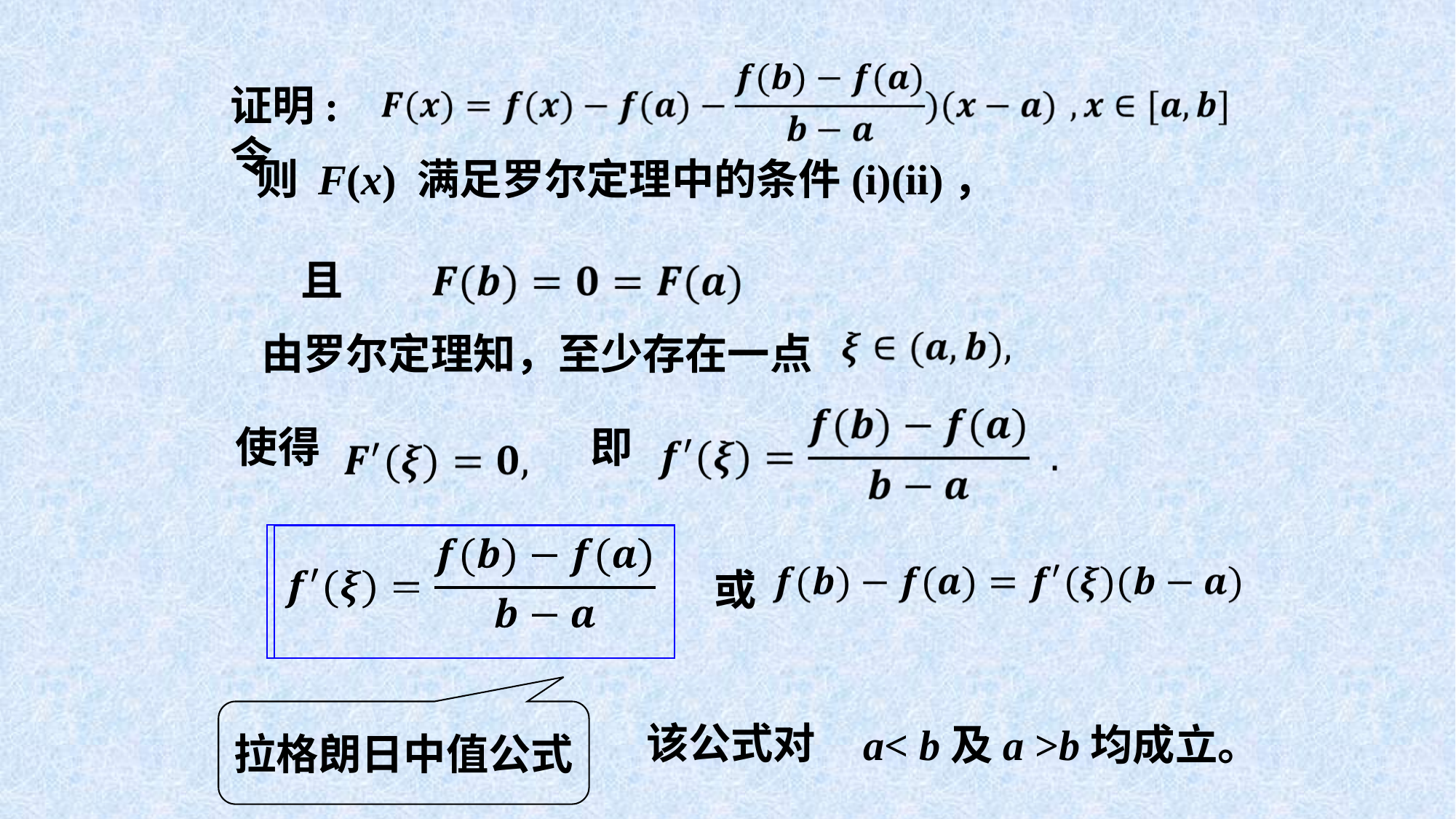

证明:令
则 F(x) 满足罗尔定理中的条件(i)(ii)，
且

由罗尔定理知，至少存在一点

即
使得

或
拉格朗日中值公式
该公式对
a< b及a >b均成立。